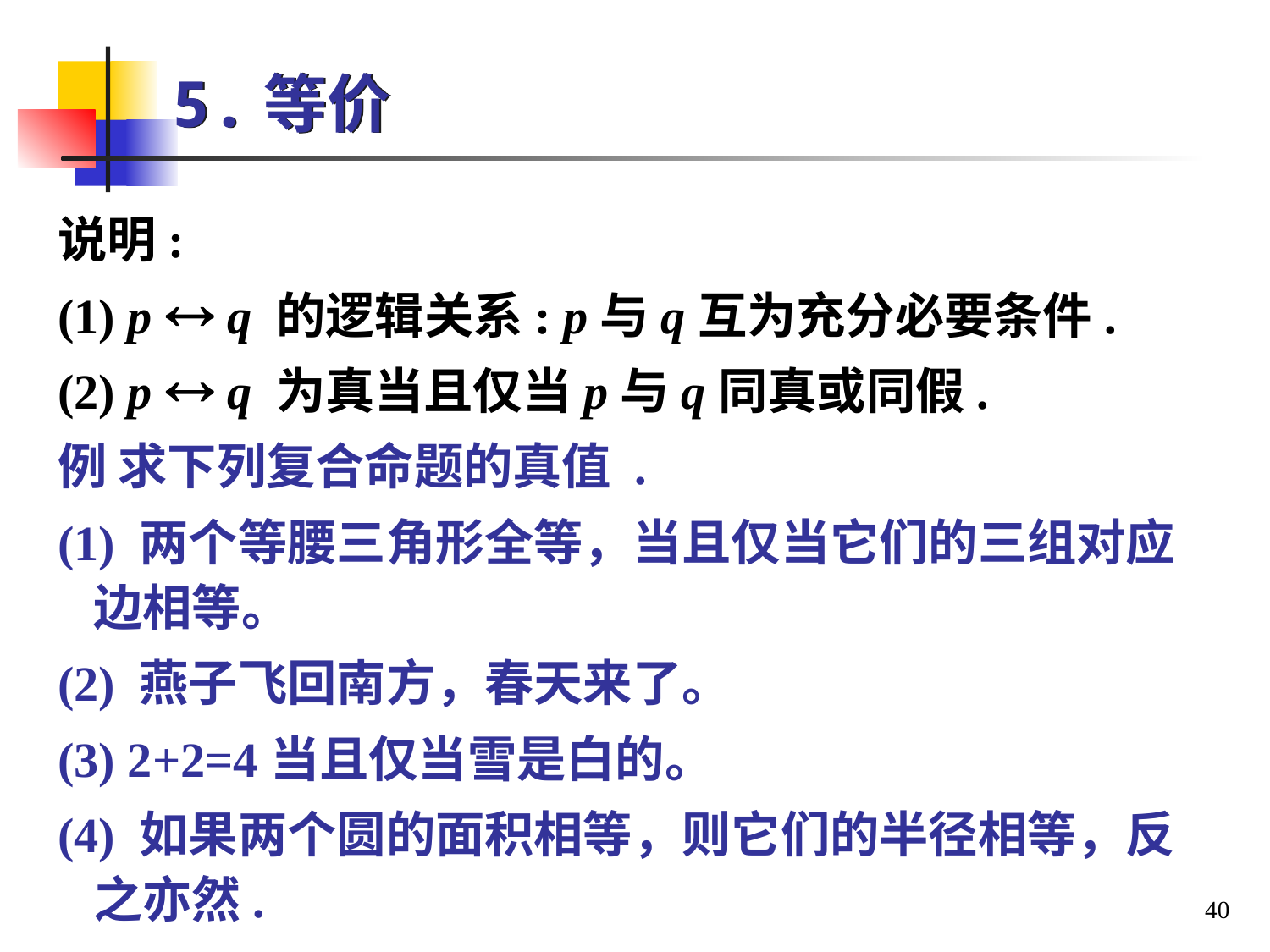

# 5.等价
说明:
(1) p ↔ q 的逻辑关系: p与q互为充分必要条件.
(2) p ↔ q 为真当且仅当p与q同真或同假.
例 求下列复合命题的真值 .
(1) 两个等腰三角形全等，当且仅当它们的三组对应边相等。
(2) 燕子飞回南方，春天来了。
(3) 2+2=4当且仅当雪是白的。
(4) 如果两个圆的面积相等，则它们的半径相等，反之亦然.
40